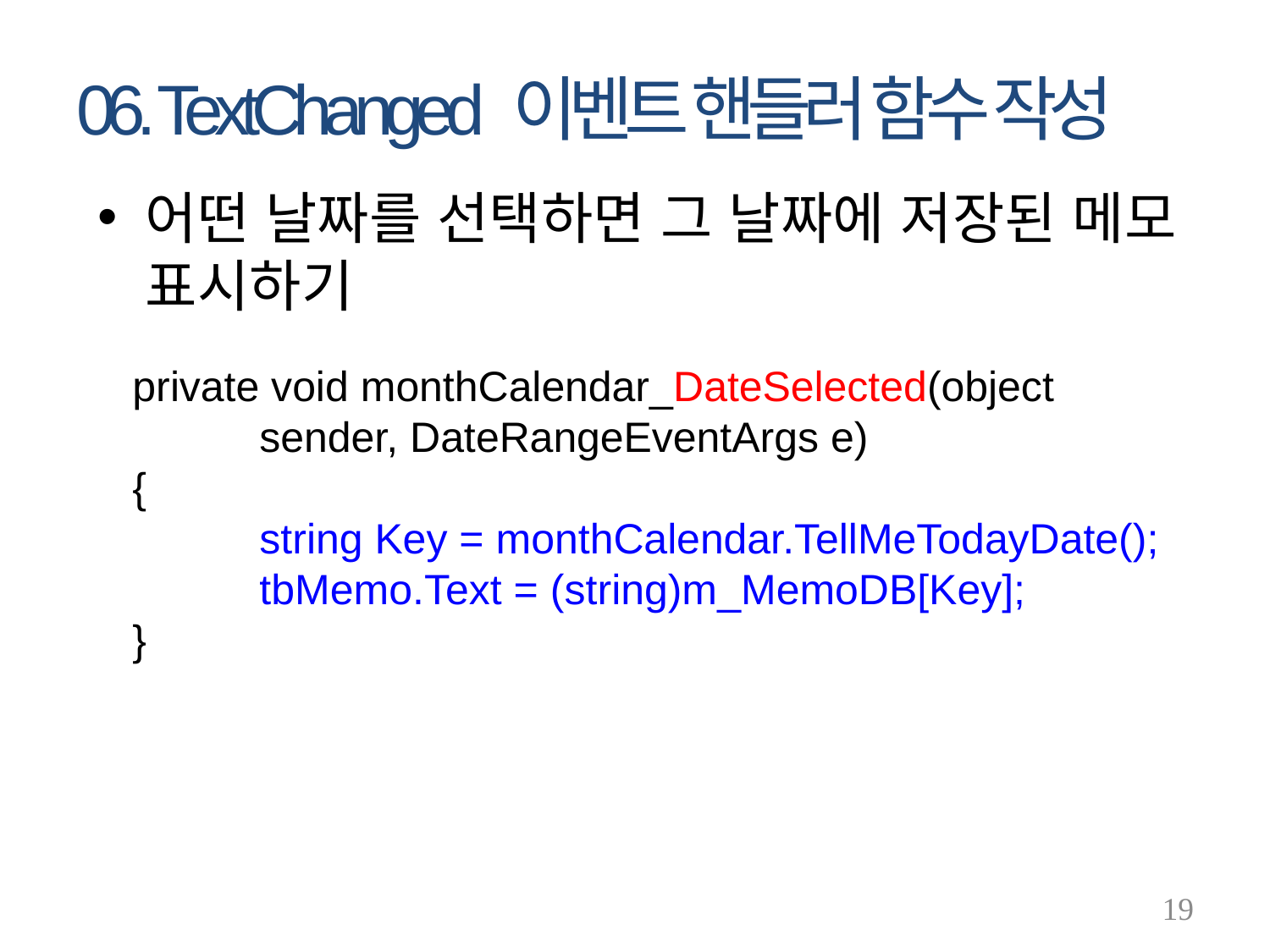

# 06. TextChanged 이벤트 핸들러 함수 작성
어떤 날짜를 선택하면 그 날짜에 저장된 메모 표시하기
private void monthCalendar_DateSelected(object
	sender, DateRangeEventArgs e)
{
    	string Key = monthCalendar.TellMeTodayDate();
    	tbMemo.Text = (string)m_MemoDB[Key];
}
19